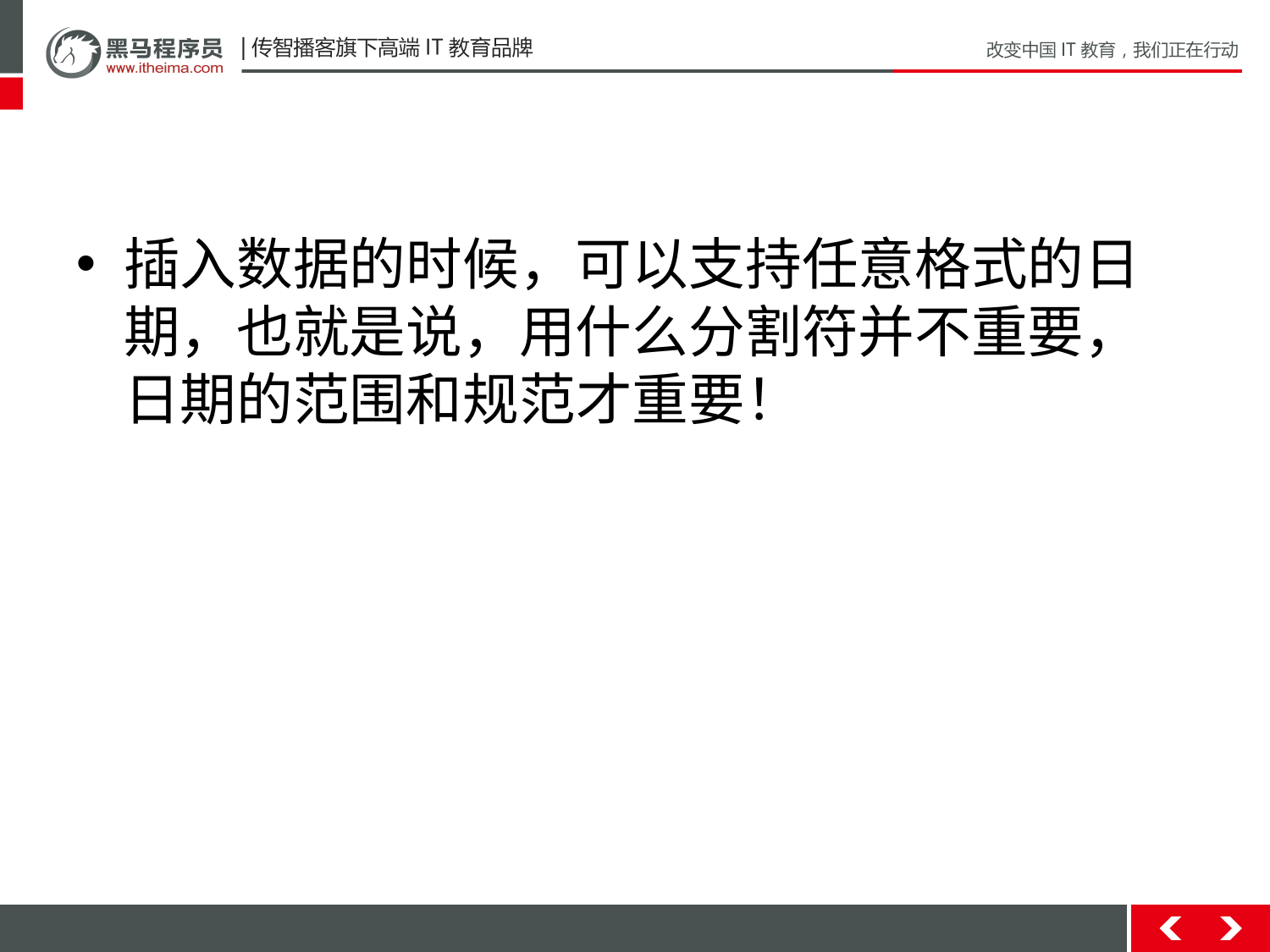

#
插入数据的时候，可以支持任意格式的日期，也就是说，用什么分割符并不重要，日期的范围和规范才重要！